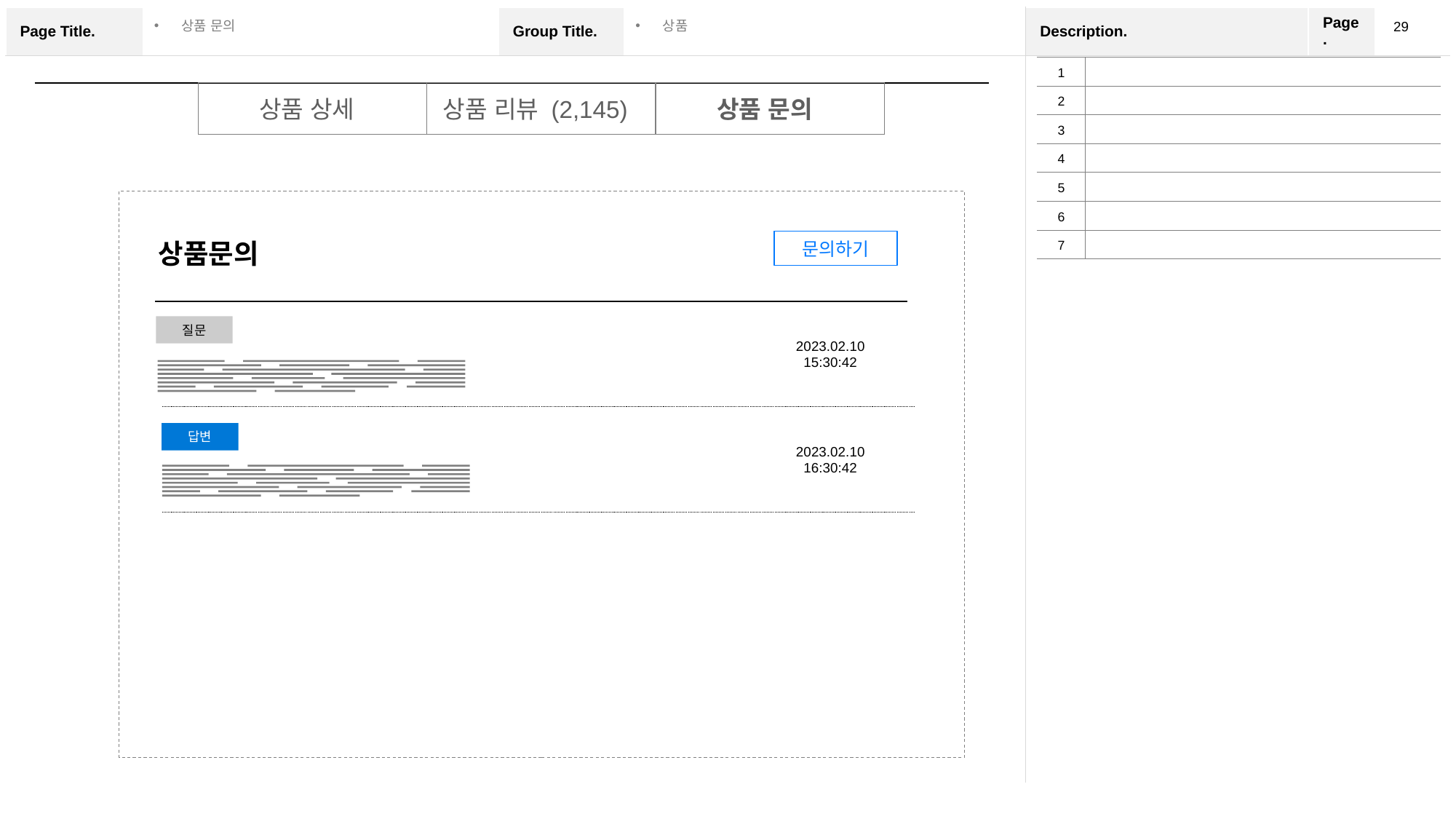

29
상품 문의
상품
| 1 |  |
| --- | --- |
| 2 |  |
| 3 |  |
| 4 |  |
| 5 |  |
| 6 |  |
| 7 |  |
상품 문의
상품 상세
상품 리뷰 (2,145)

상품문의
문의하기
질문
2023.02.10 15:30:42

답변
2023.02.10 16:30:42